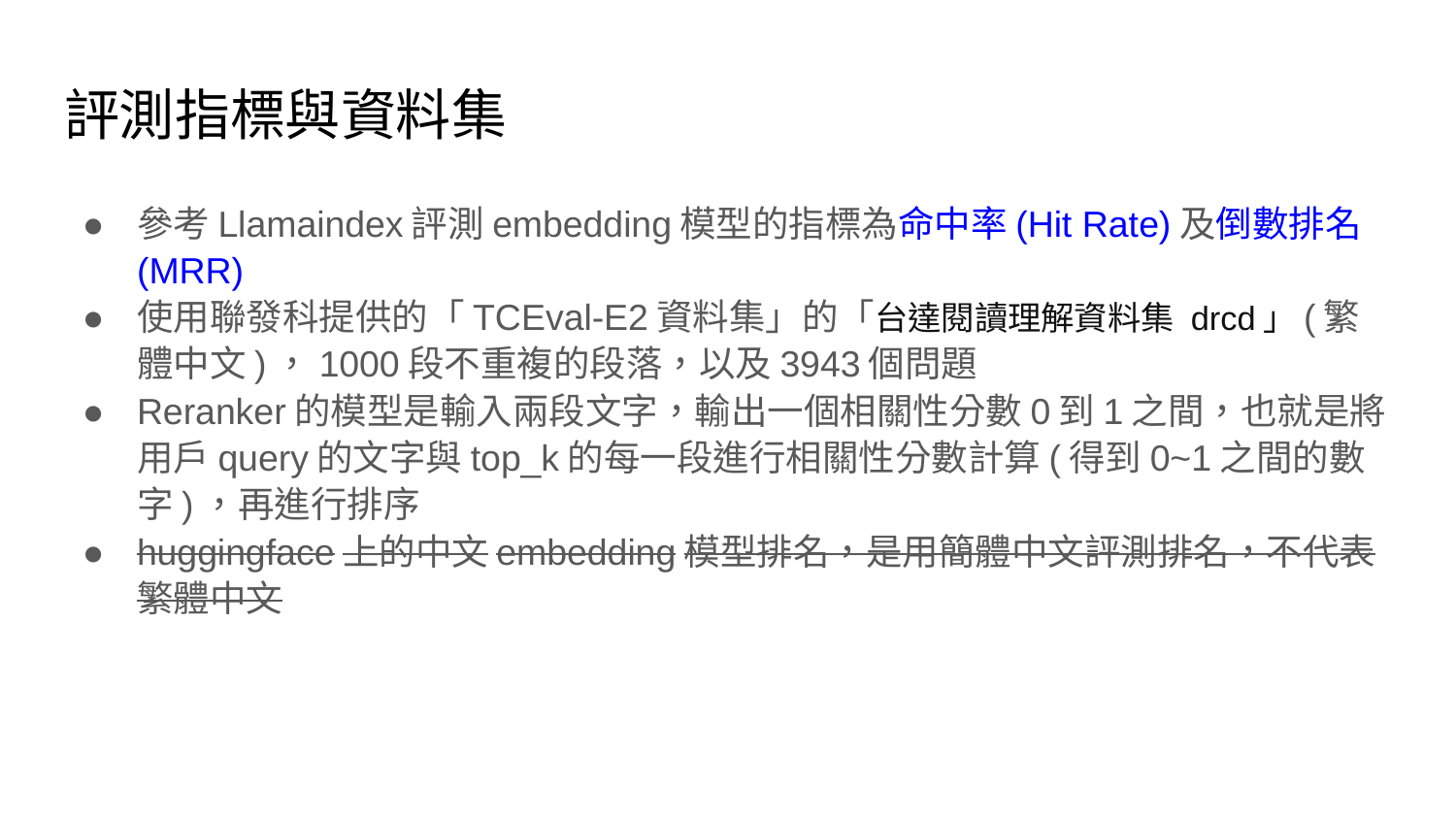

# 評測指標與資料集
參考Llamaindex評測embedding模型的指標為命中率(Hit Rate)及倒數排名(MRR)
使用聯發科提供的「TCEval-E2資料集」的「台達閱讀理解資料集 drcd」(繁體中文)，1000段不重複的段落，以及3943個問題
Reranker的模型是輸入兩段文字，輸出一個相關性分數0到1之間，也就是將用戶query的文字與top_k的每一段進行相關性分數計算(得到0~1之間的數字)，再進行排序
huggingface上的中文embedding模型排名，是用簡體中文評測排名，不代表繁體中文